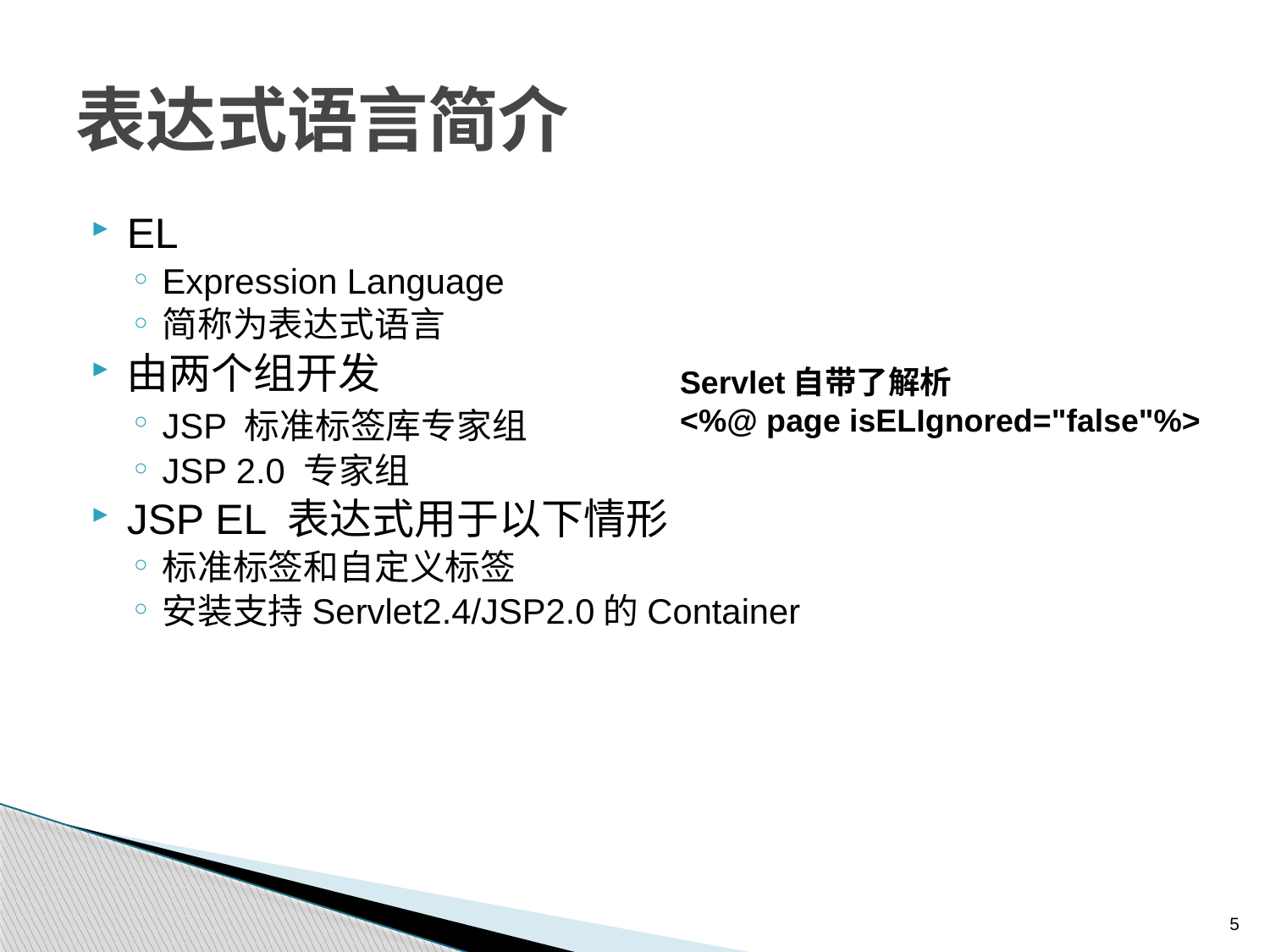

# 表达式语言简介
EL
Expression Language
简称为表达式语言
由两个组开发
JSP 标准标签库专家组
JSP 2.0 专家组
JSP EL 表达式用于以下情形
标准标签和自定义标签
安装支持Servlet2.4/JSP2.0的Container
Servlet自带了解析
<%@ page isELIgnored="false"%>
5